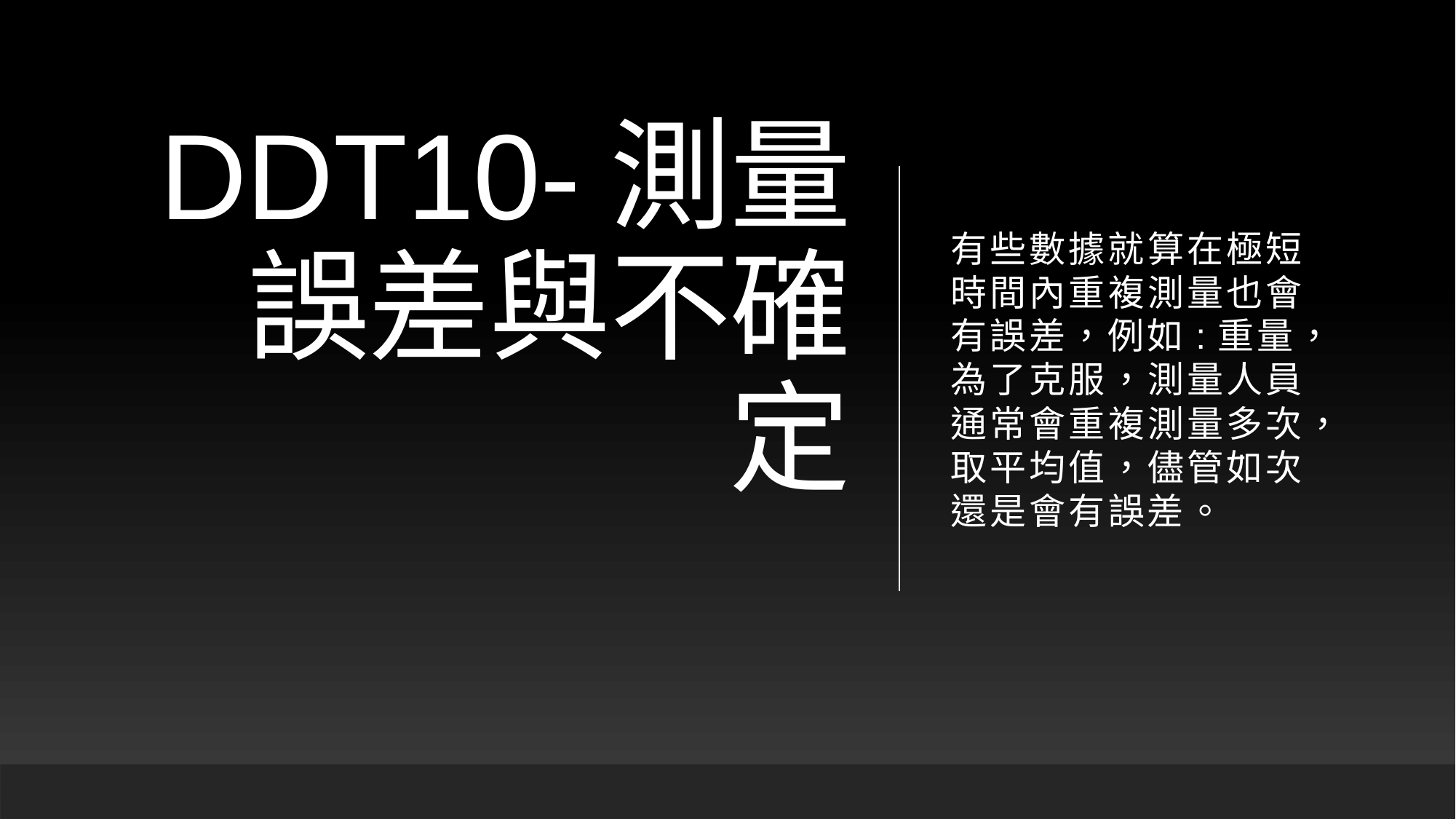

# DDT10-測量誤差與不確定

有些數據就算在極短時間內重複測量也會有誤差，例如:重量，為了克服，測量人員通常會重複測量多次，取平均值，儘管如次還是會有誤差。